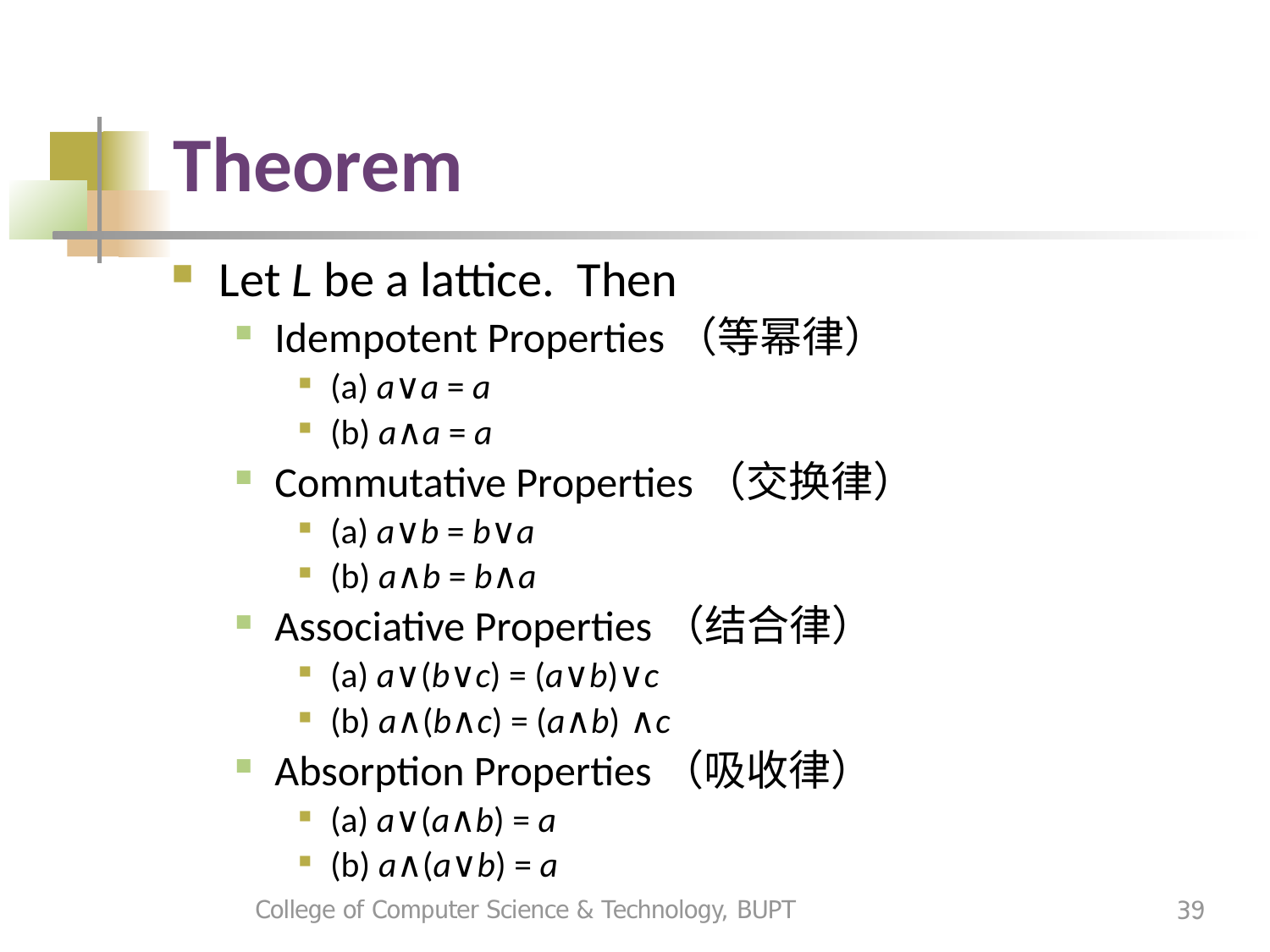

# Theorem
Let L be a lattice.  Then
Idempotent Properties（等幂律）
(a) a∨a = a
(b) a∧a = a
Commutative Properties（交换律）
(a) a∨b = b∨a
(b) a∧b = b∧a
Associative Properties（结合律）
(a) a∨(b∨c) = (a∨b)∨c
(b) a∧(b∧c) = (a∧b) ∧c
Absorption Properties（吸收律）
(a) a∨(a∧b) = a
(b) a∧(a∨b) = a
College of Computer Science & Technology, BUPT
39